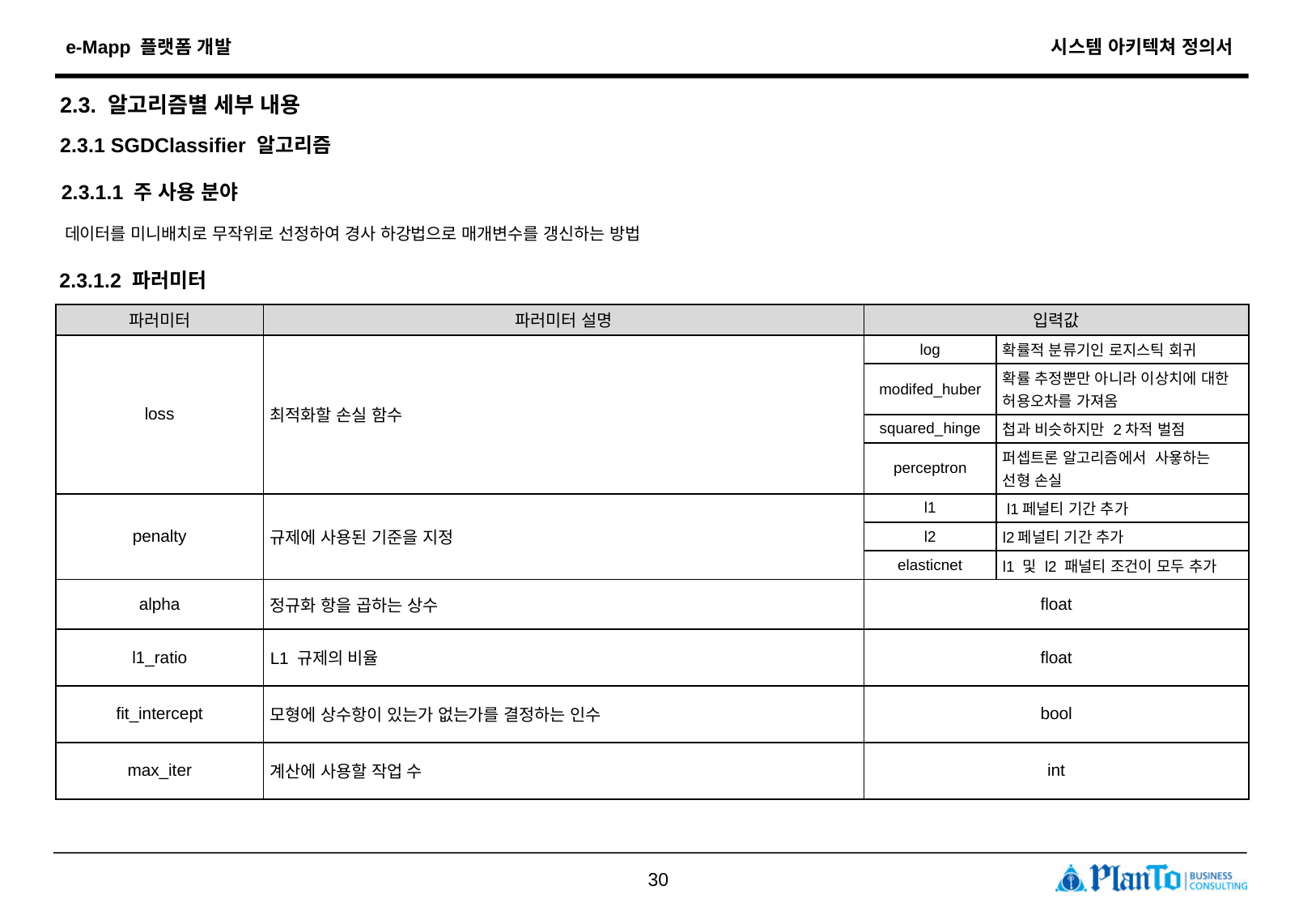

2.3. 알고리즘별 세부 내용
2.3.1 SGDClassifier 알고리즘
2.3.1.1 주 사용 분야
데이터를 미니배치로 무작위로 선정하여 경사 하강법으로 매개변수를 갱신하는 방법
2.3.1.2 파러미터
| 파러미터 | 파러미터 설명 | 입력값 |  |
| --- | --- | --- | --- |
| loss | 최적화할 손실 함수 | log | 확률적 분류기인 로지스틱 회귀 |
|  |  | modifed\_huber | 확률 추정뿐만 아니라 이상치에 대한 허용오차를 가져옴 |
|  |  | squared\_hinge | 첩과 비슷하지만 2차적 벌점 |
|  |  | perceptron | 퍼셉트론 알고리즘에서 사욯하는 선형 손실 |
| penalty | 규제에 사용된 기준을 지정 | l1 | l1페널티 기간 추가 |
|  |  | l2 | l2페널티 기간 추가 |
|  |  | elasticnet | l1 및 l2 패널티 조건이 모두 추가 |
| alpha | 정규화 항을 곱하는 상수 | float |  |
| l1\_ratio | L1 규제의 비율 | float |  |
| fit\_intercept | 모형에 상수항이 있는가 없는가를 결정하는 인수 | bool |  |
| max\_iter | 계산에 사용할 작업 수 | int |  |